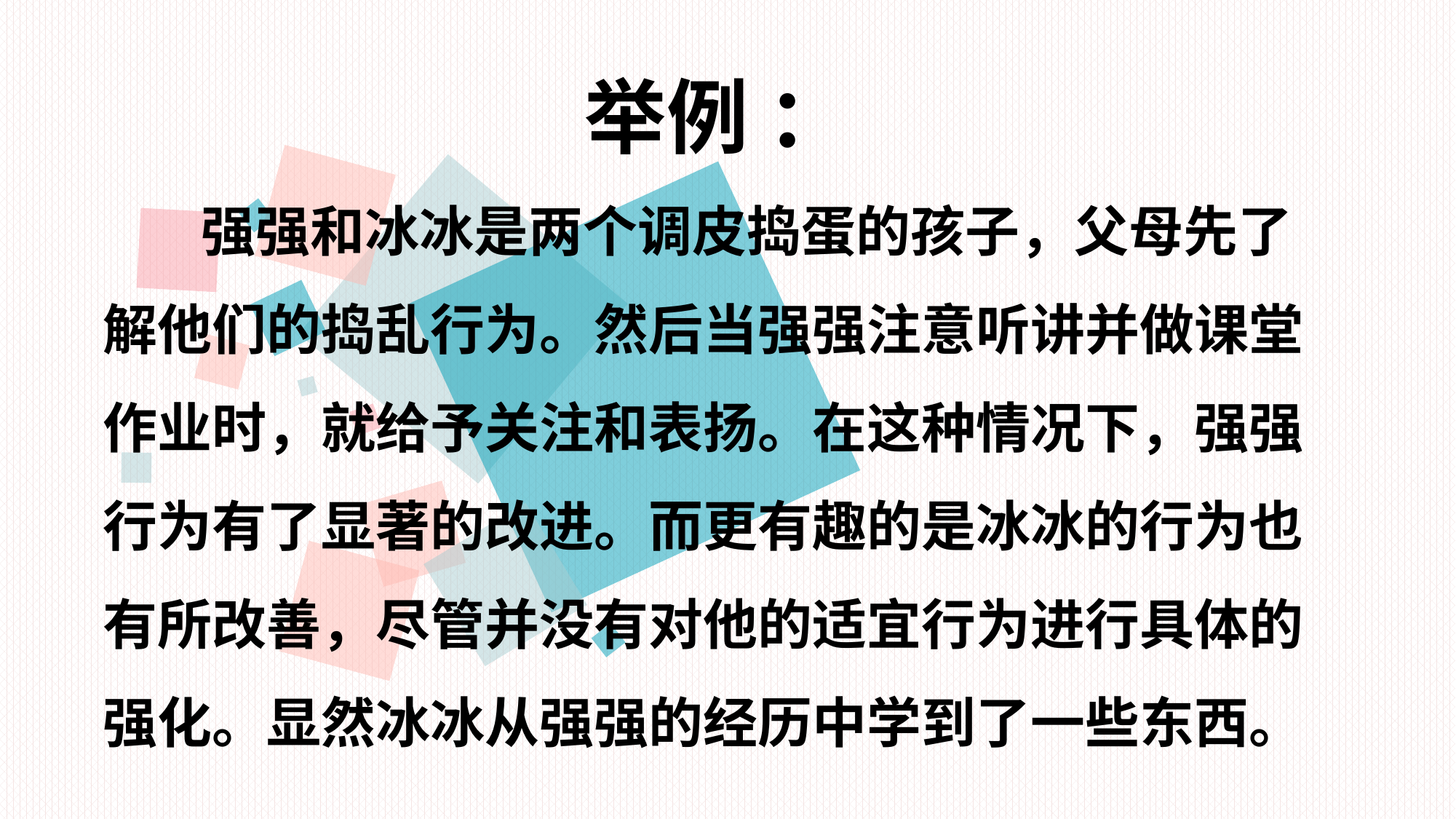

举例 ：
       强强和冰冰是两个调皮捣蛋的孩子，父母先了解他们的捣乱行为。然后当强强注意听讲并做课堂作业时，就给予关注和表扬。在这种情况下，强强行为有了显著的改进。而更有趣的是冰冰的行为也有所改善，尽管并没有对他的适宜行为进行具体的强化。显然冰冰从强强的经历中学到了一些东西。